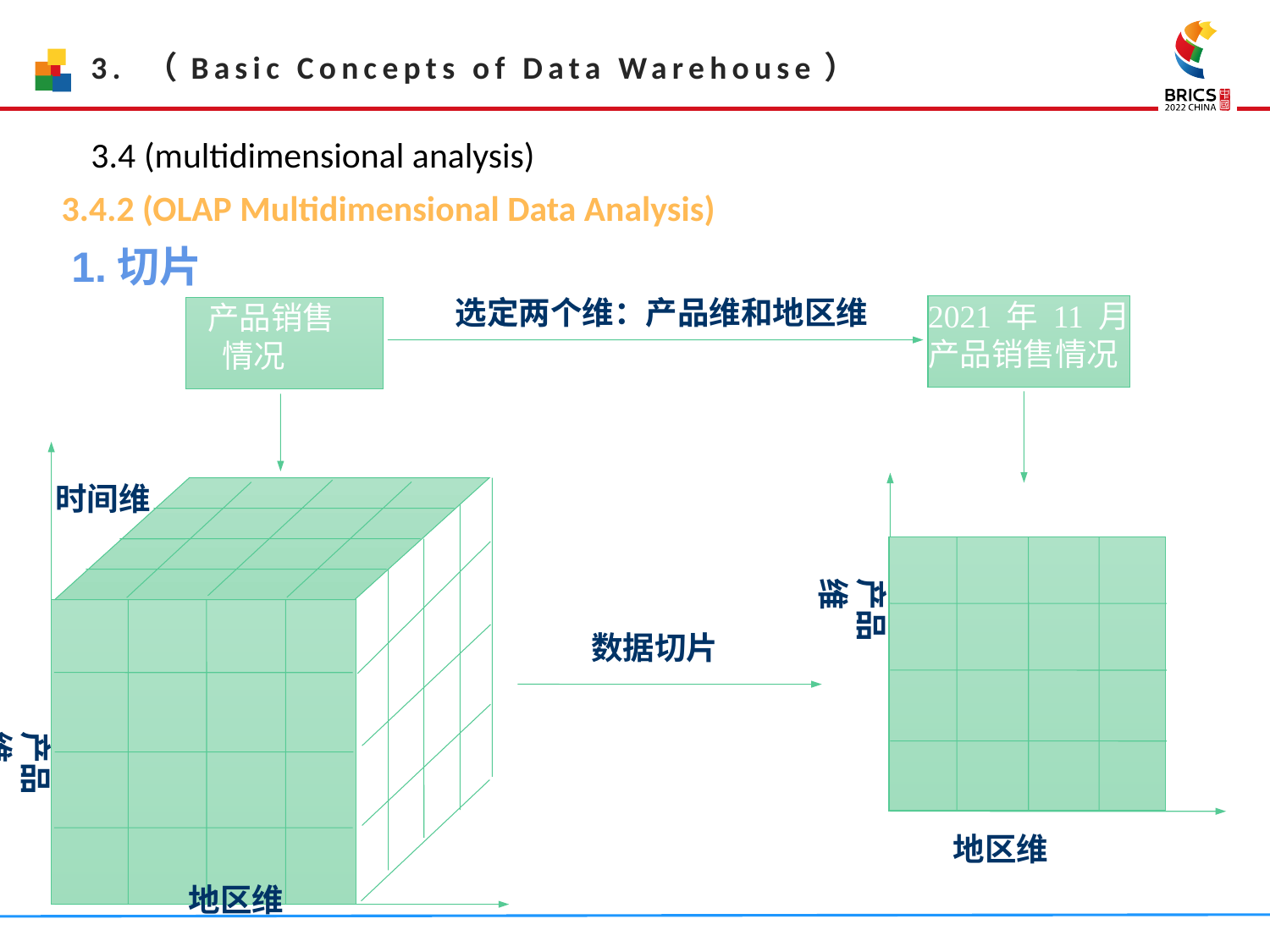

3. （Basic Concepts of Data Warehouse）
3.4 (multidimensional analysis)
3.4.2 (OLAP Multidimensional Data Analysis)

1.切片
选定两个维：产品维和地区维

2021年11月产品销售情况

  产品销售
    情况

时间维
产品维
数据切片
产品维
地区维
地区维